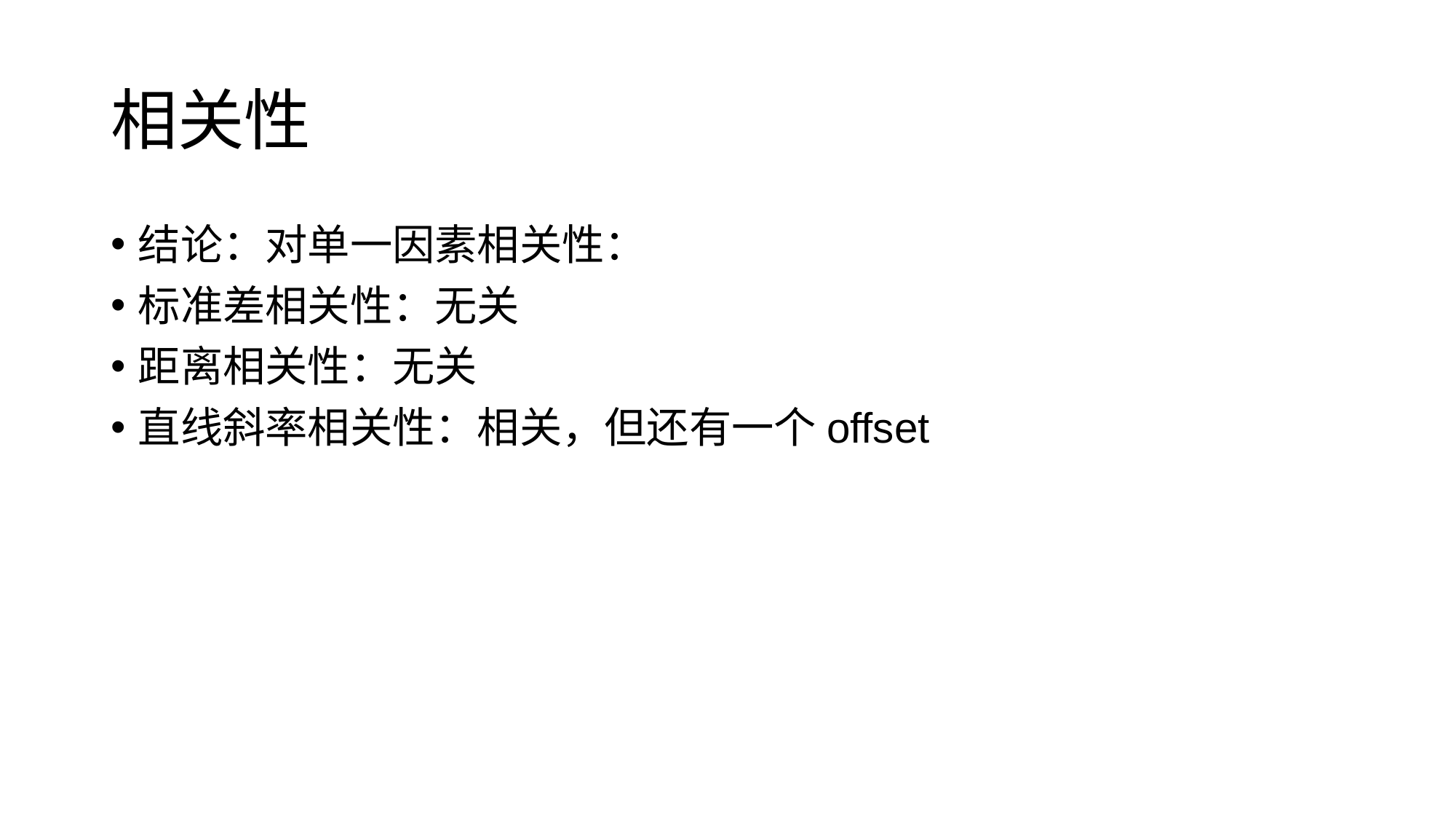

# 相关性
结论：对单一因素相关性：
标准差相关性：无关
距离相关性：无关
直线斜率相关性：相关，但还有一个offset